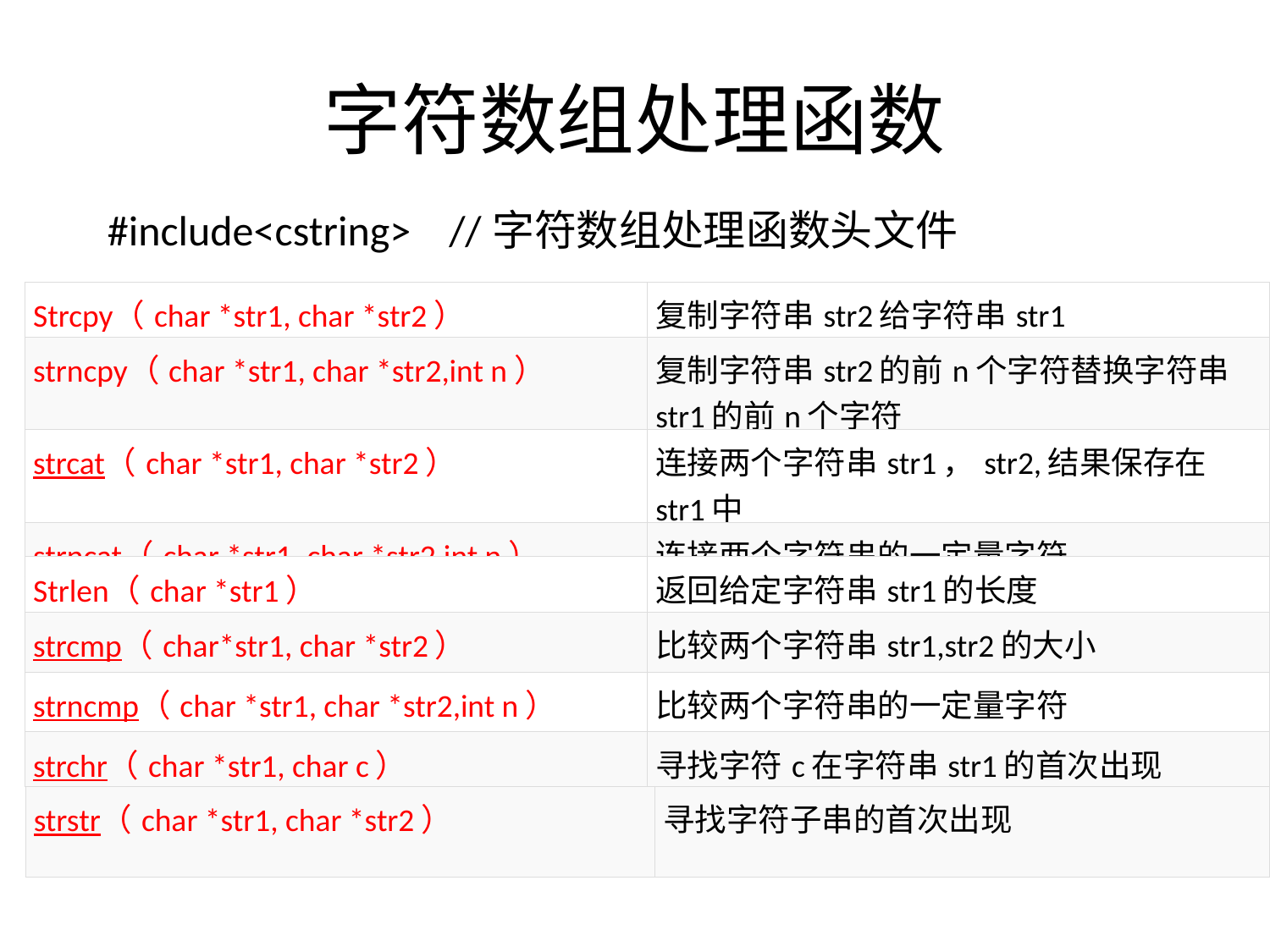

# 字符数组处理函数
#include<cstring>    //字符数组处理函数头文件
| Strcpy（char \*str1, char \*str2） | 复制字符串str2给字符串str1 |
| --- | --- |
| strncpy（char \*str1, char \*str2,int n） | 复制字符串str2的前n个字符替换字符串str1的前n个字符 |
| strcat（char \*str1, char \*str2） | 连接两个字符串str1，str2,结果保存在str1中 |
| strncat（char \*str1, char \*str2,int n） | 连接两个字符串的一定量字符 |
| Strlen（char \*str1） | 返回给定字符串str1的长度 |
| --- | --- |
| strcmp（char\*str1, char \*str2） | 比较两个字符串str1,str2的大小 |
| strncmp（char \*str1, char \*str2,int n） | 比较两个字符串的一定量字符 |
| strchr（char \*str1, char c） | 寻找字符c在字符串str1的首次出现 |
| strstr（char \*str1, char \*str2） | 寻找字符子串的首次出现 |
| --- | --- |